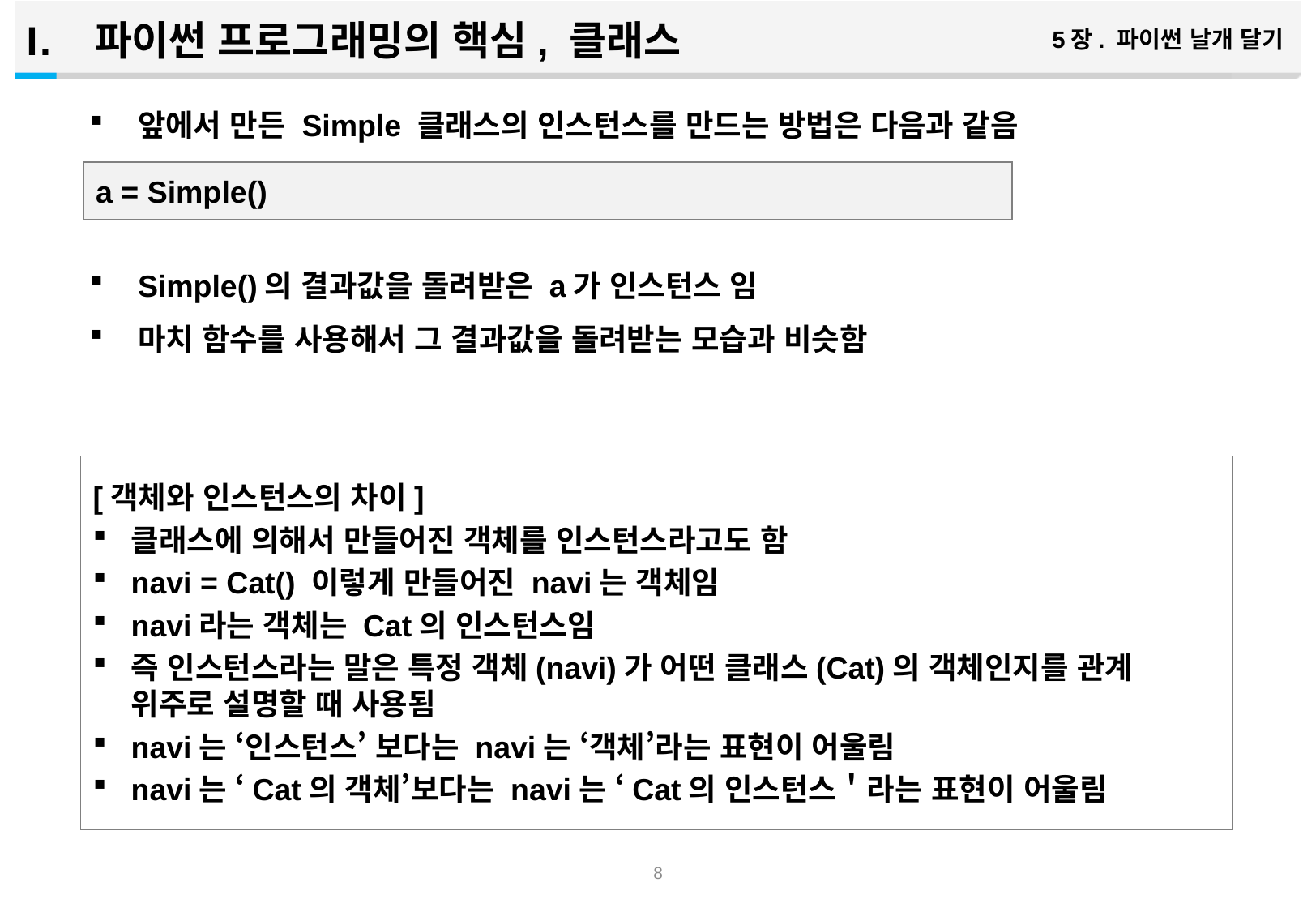

파이썬 프로그래밍의 핵심, 클래스
5장. 파이썬 날개 달기
앞에서 만든 Simple 클래스의 인스턴스를 만드는 방법은 다음과 같음

Simple()의 결과값을 돌려받은 a가 인스턴스 임
마치 함수를 사용해서 그 결과값을 돌려받는 모습과 비슷함
a = Simple()
[객체와 인스턴스의 차이]
클래스에 의해서 만들어진 객체를 인스턴스라고도 함
navi = Cat() 이렇게 만들어진 navi는 객체임
navi라는 객체는 Cat의 인스턴스임
즉 인스턴스라는 말은 특정 객체(navi)가 어떤 클래스(Cat)의 객체인지를 관계 위주로 설명할 때 사용됨
navi는 ‘인스턴스’ 보다는 navi는 ‘객체’라는 표현이 어울림
navi는 ‘Cat의 객체’보다는 navi는 ‘Cat의 인스턴스＇라는 표현이 어울림
8